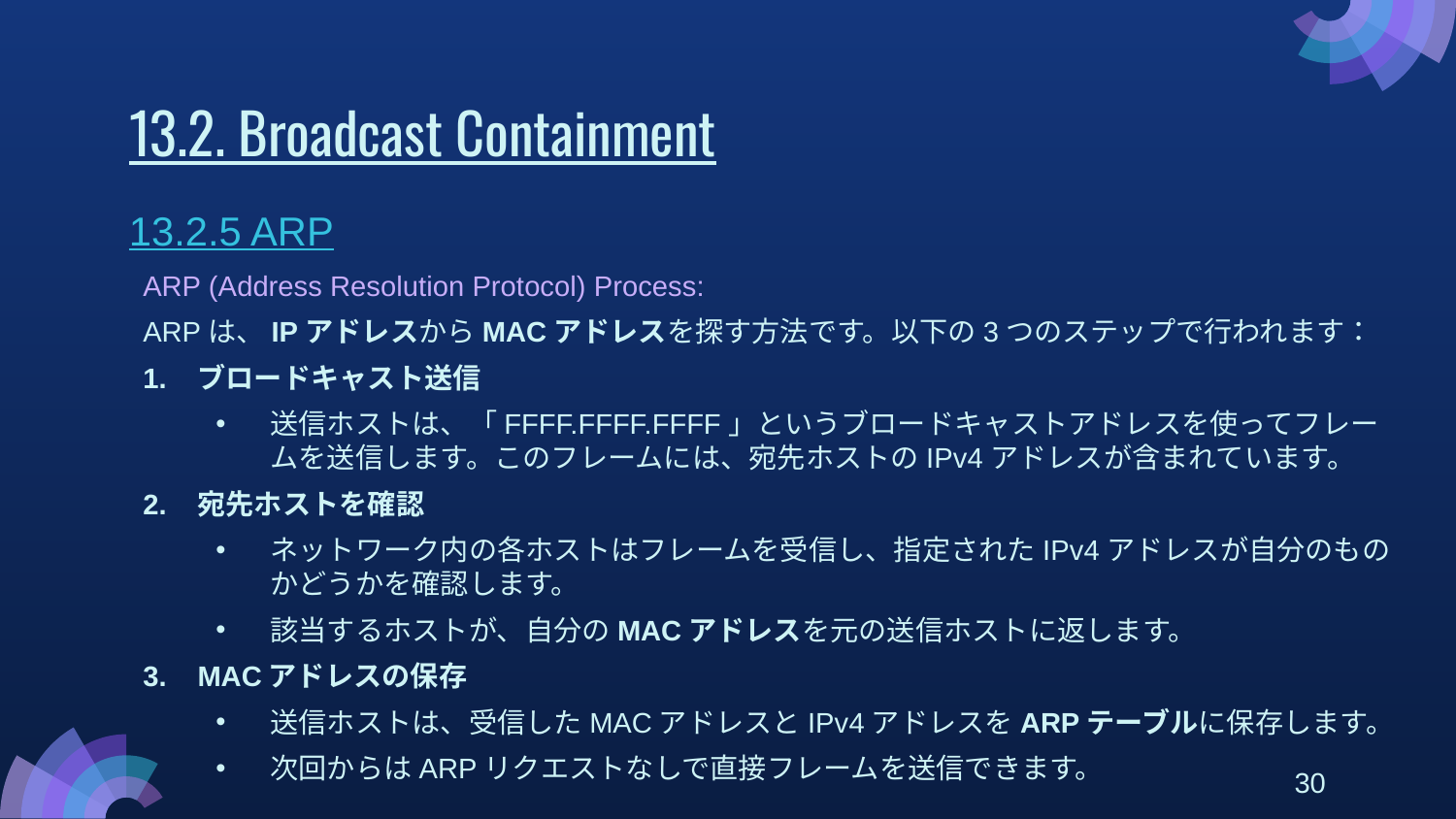

# 13.2. Broadcast Containment
13.2.5 ARP
ARP (Address Resolution Protocol) Process:
ARPは、IPアドレスからMACアドレスを探す方法です。以下の3つのステップで行われます：
ブロードキャスト送信
送信ホストは、「FFFF.FFFF.FFFF」というブロードキャストアドレスを使ってフレームを送信します。このフレームには、宛先ホストのIPv4アドレスが含まれています。
宛先ホストを確認
ネットワーク内の各ホストはフレームを受信し、指定されたIPv4アドレスが自分のものかどうかを確認します。
該当するホストが、自分のMACアドレスを元の送信ホストに返します。
MACアドレスの保存
送信ホストは、受信したMACアドレスとIPv4アドレスをARPテーブルに保存します。
次回からはARPリクエストなしで直接フレームを送信できます。
30